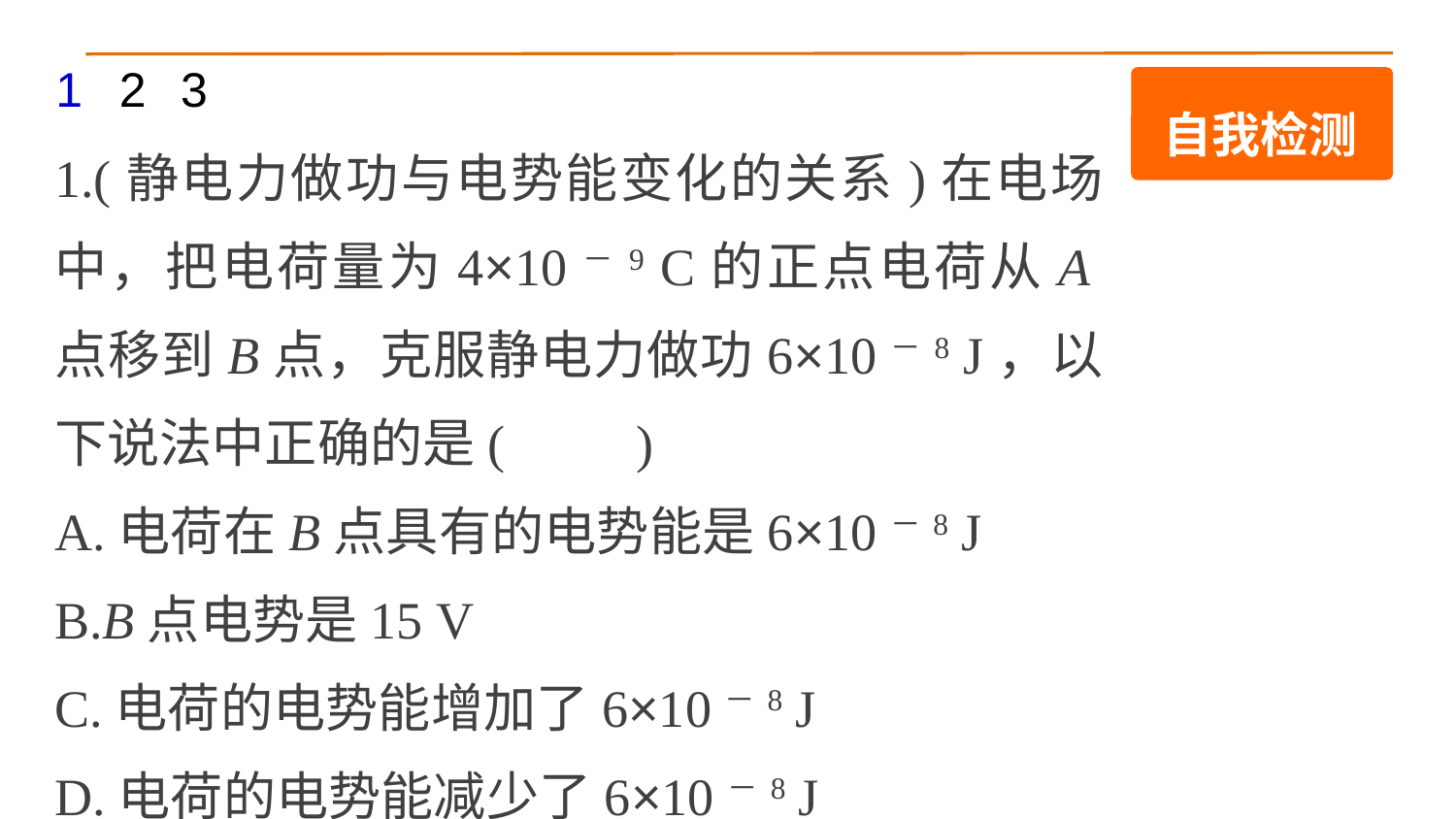

1
2
3

自我检测
1.(静电力做功与电势能变化的关系)在电场中，把电荷量为4×10－9 C的正点电荷从A点移到B点，克服静电力做功6×10－8 J，以下说法中正确的是(　　)
A.电荷在B点具有的电势能是6×10－8 J
B.B点电势是15 V
C.电荷的电势能增加了6×10－8 J
D.电荷的电势能减少了6×10－8 J